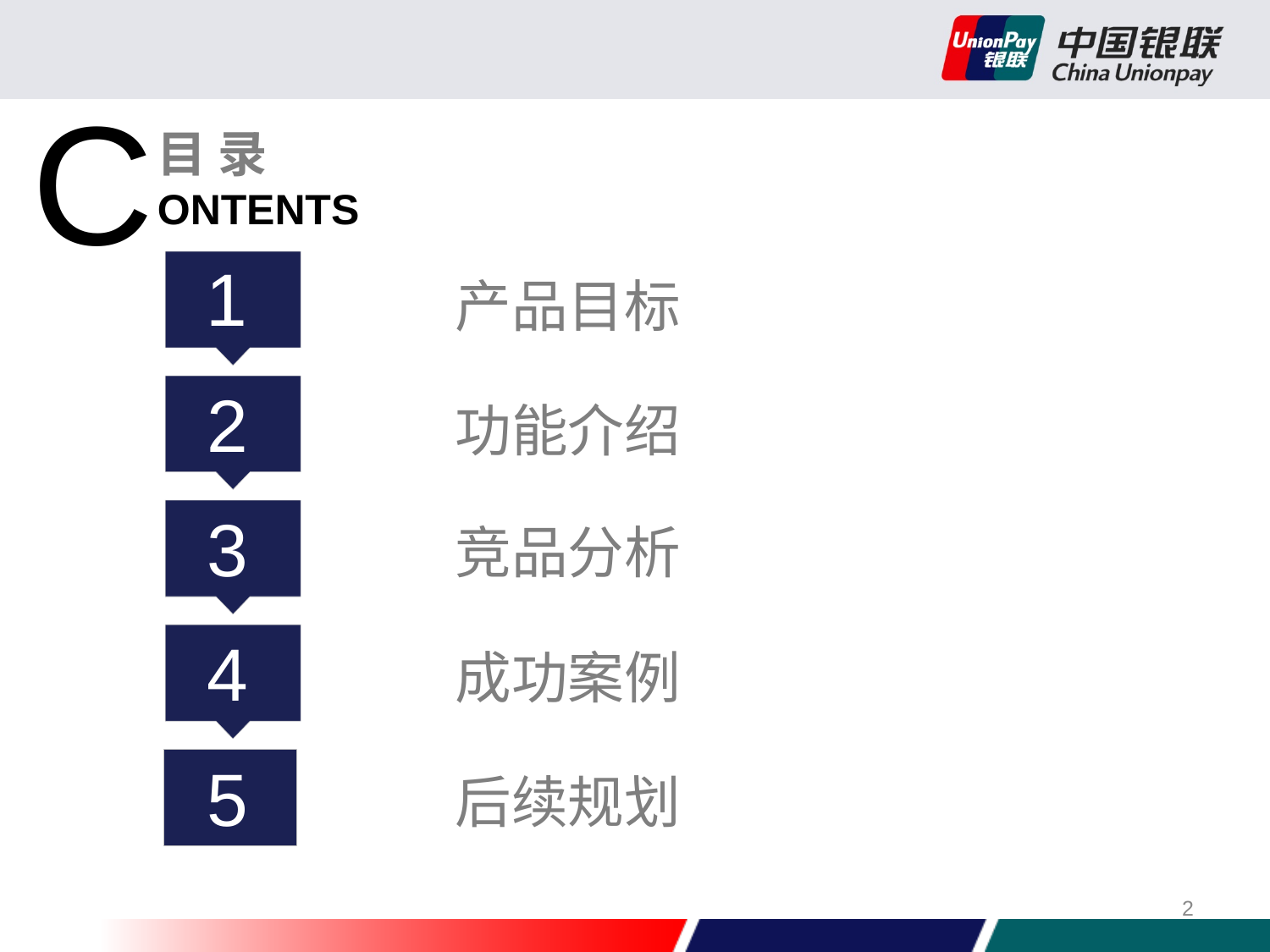

目 录 ONTENTS
C
1

产品目标
2

功能介绍
3

竞品分析
4

成功案例
5

后续规划
2